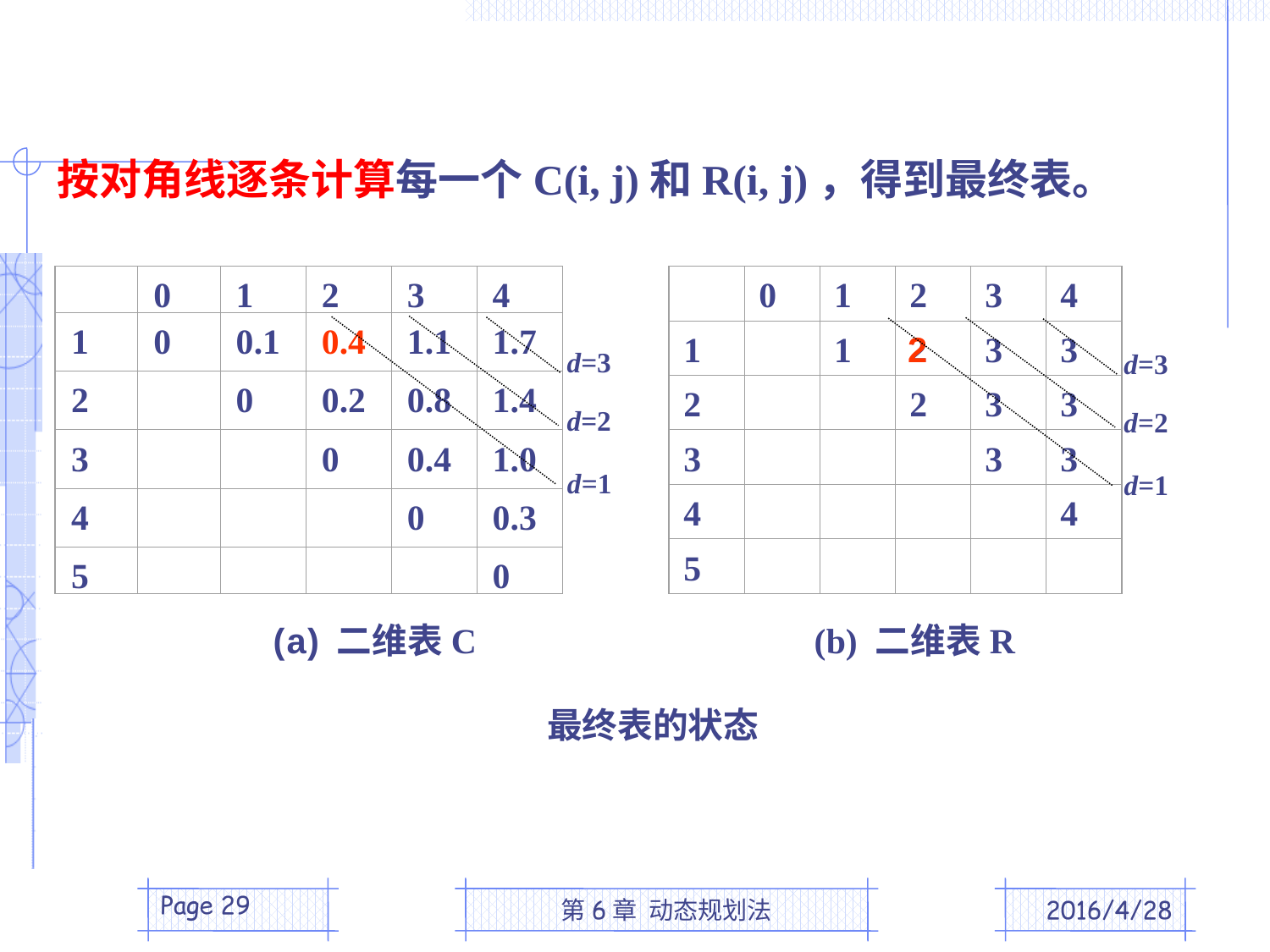

按对角线逐条计算每一个C(i, j)和R(i, j)，得到最终表。

0

1

2

3

4

1

0

0.1

0.4

1.1

1.7

2

0

0.2

0.8

1.4

3

0

0.4

1.0

4

0

0.3

5

0

0

1

2

3

4

1

1

 2
2

3

3

2

2

3

3

3

3

3

4

4

5

d=3
d=3
d=2
d=2
d=1
d=1
二维表C                                      (b) 二维表R

                                 最终表的状态
Page 29
第6章  动态规划法
2016/4/28